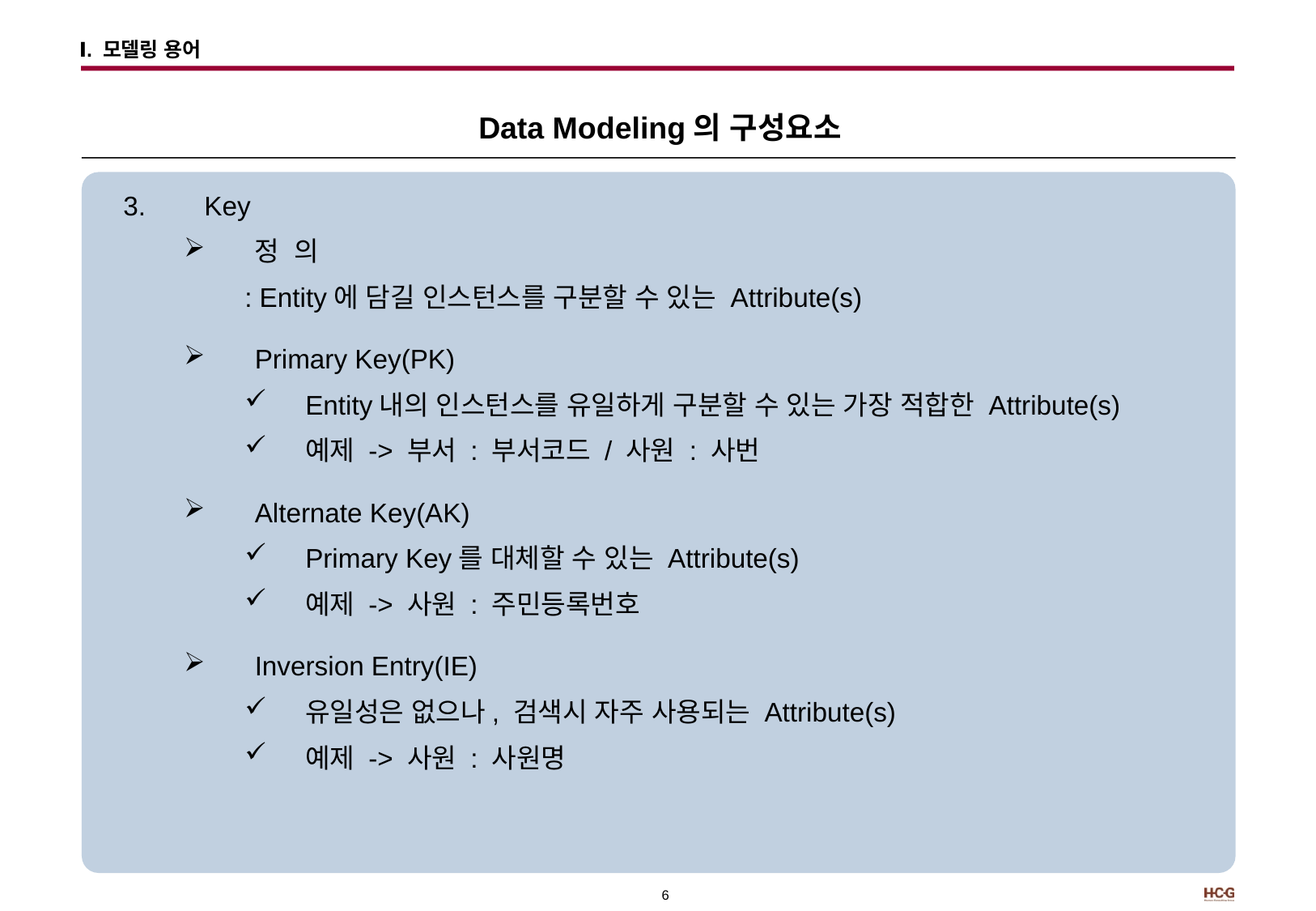

# Ⅰ. 모델링 용어
Data Modeling의 구성요소

Key
정  의
: Entity에 담길 인스턴스를 구분할 수 있는 Attribute(s)
Primary Key(PK)
Entity내의 인스턴스를 유일하게 구분할 수 있는 가장 적합한 Attribute(s)
예제 -> 부서 : 부서코드 / 사원 : 사번
Alternate Key(AK)
Primary Key를 대체할 수 있는 Attribute(s)
예제 -> 사원 : 주민등록번호
Inversion Entry(IE)
유일성은 없으나, 검색시 자주 사용되는 Attribute(s)
예제 -> 사원 : 사원명